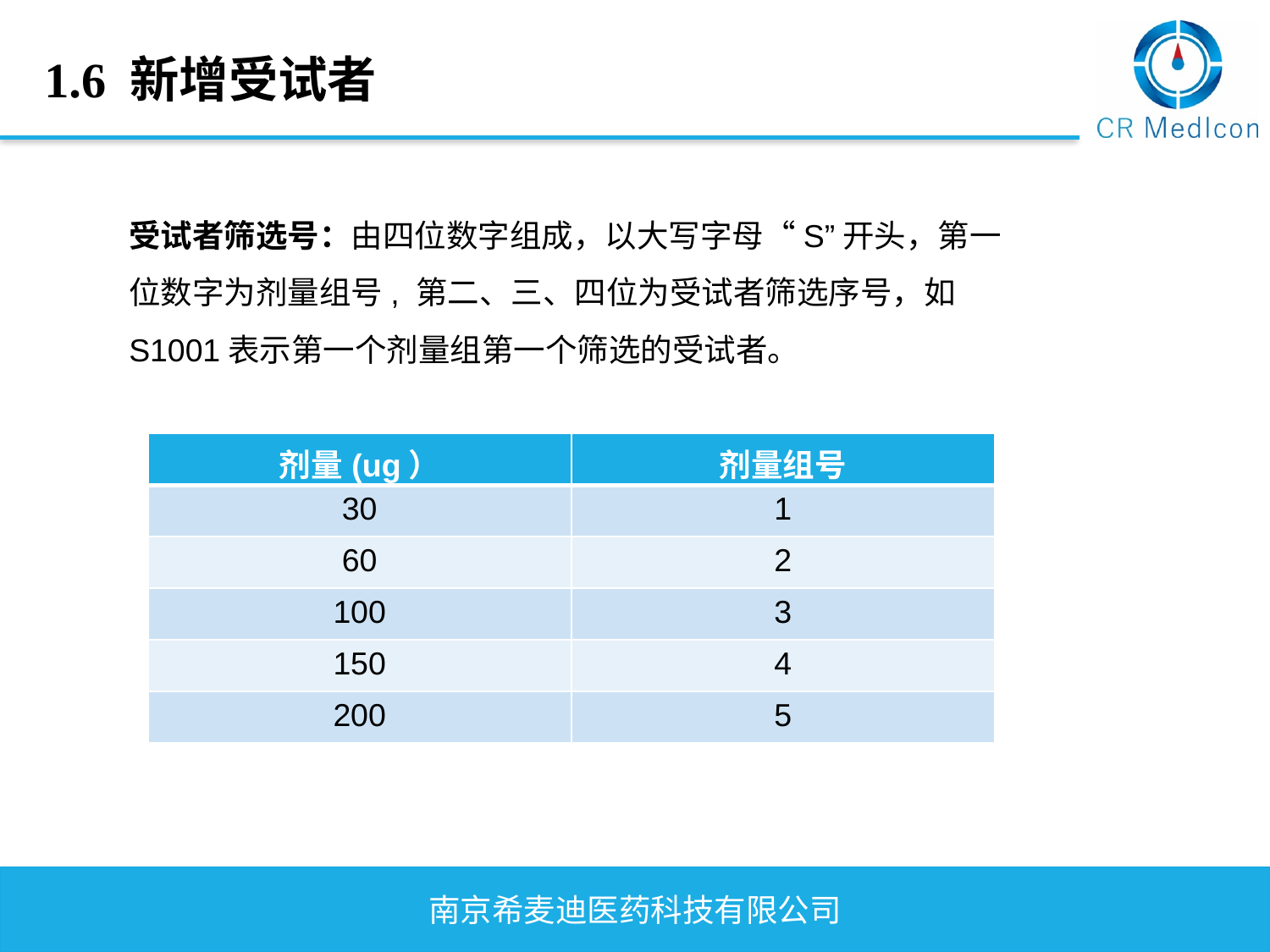

1.6 新增受试者
受试者筛选号：由四位数字组成，以大写字母“S”开头，第一位数字为剂量组号, 第二、三、四位为受试者筛选序号，如S1001表示第一个剂量组第一个筛选的受试者。
| 剂量(ug） | 剂量组号 |
| --- | --- |
| 30 | 1 |
| 60 | 2 |
| 100 | 3 |
| 150 | 4 |
| 200 | 5 |
南京希麦迪医药科技有限公司